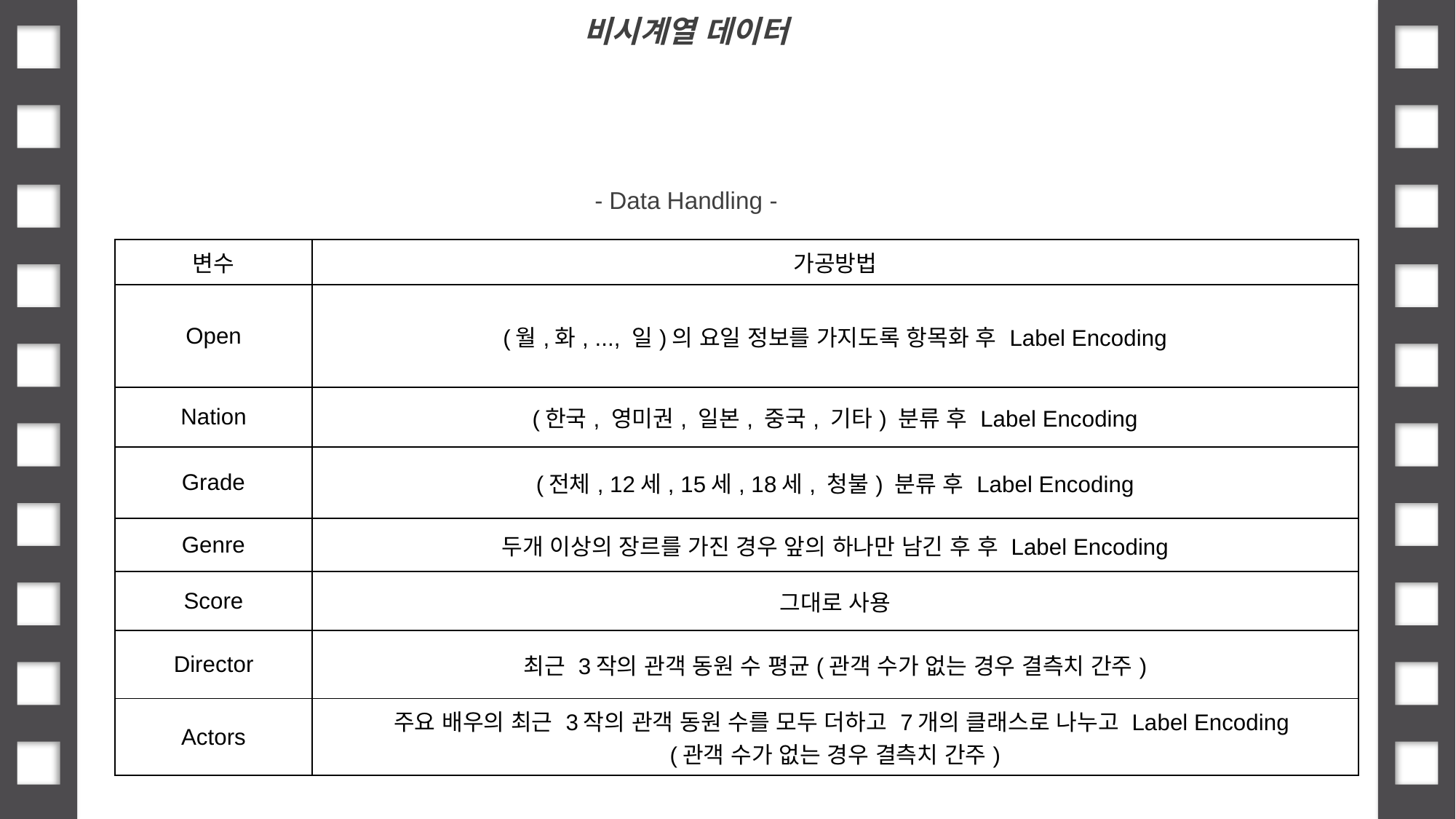

비시계열 데이터

- Data Handling -
| 변수 | 가공방법 |
| --- | --- |
| Open | (월,화, ..., 일)의 요일 정보를 가지도록 항목화 후 Label Encoding |
| Nation | (한국, 영미권, 일본, 중국, 기타) 분류 후 Label Encoding |
| Grade | (전체, 12세, 15세, 18세, 청불) 분류 후 Label Encoding |
| Genre | 두개 이상의 장르를 가진 경우 앞의 하나만 남긴 후 후 Label Encoding |
| Score | 그대로 사용 |
| Director | 최근 3작의 관객 동원 수 평균(관객 수가 없는 경우 결측치 간주) |
| Actors | 주요 배우의 최근 3작의 관객 동원 수를 모두 더하고 7개의 클래스로 나누고 Label Encoding (관객 수가 없는 경우 결측치 간주) |